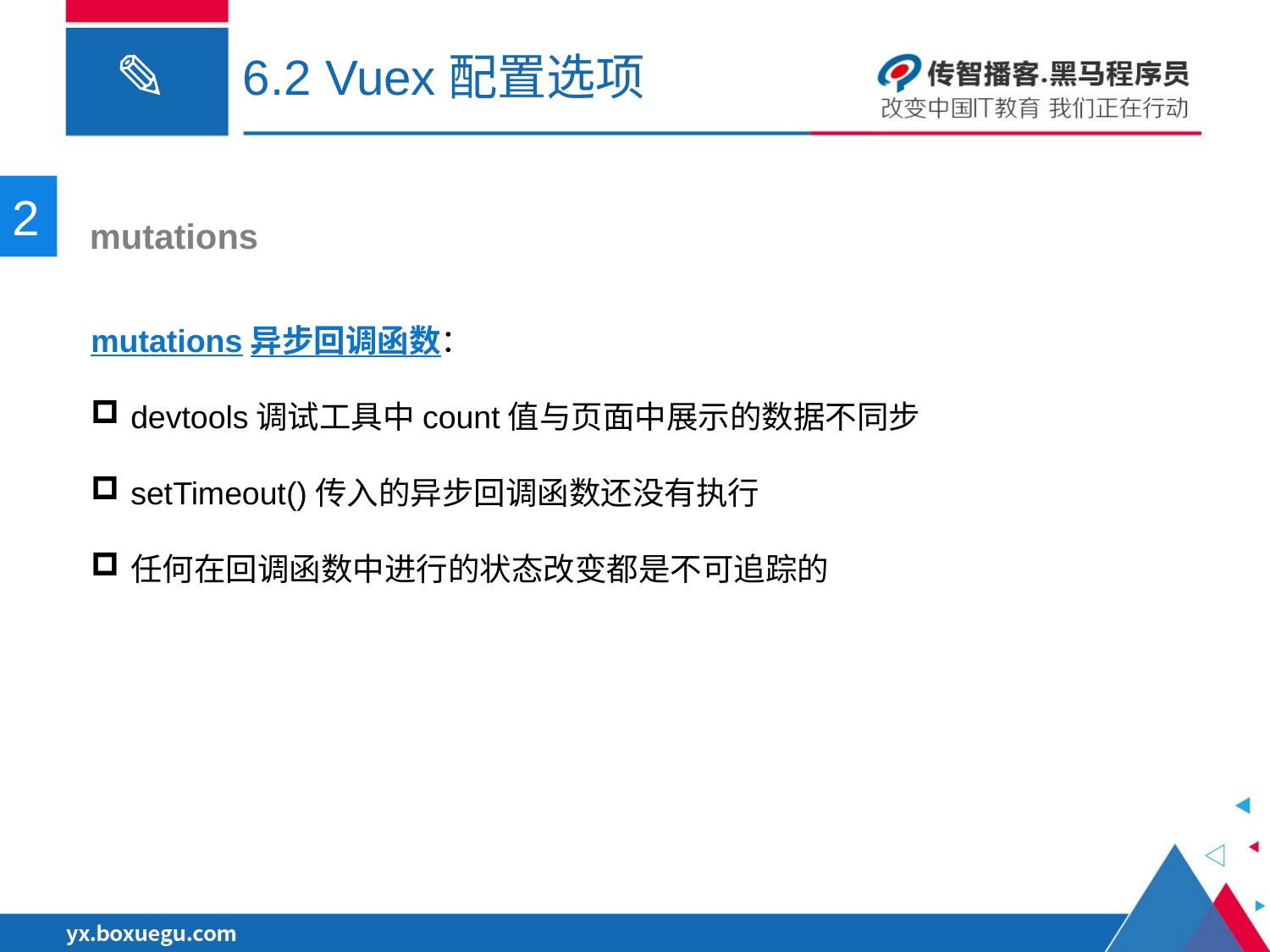

# 6.2 Vuex配置选项

2
  mutations
mutations异步回调函数：
devtools调试工具中count值与页面中展示的数据不同步
setTimeout()传入的异步回调函数还没有执行
任何在回调函数中进行的状态改变都是不可追踪的